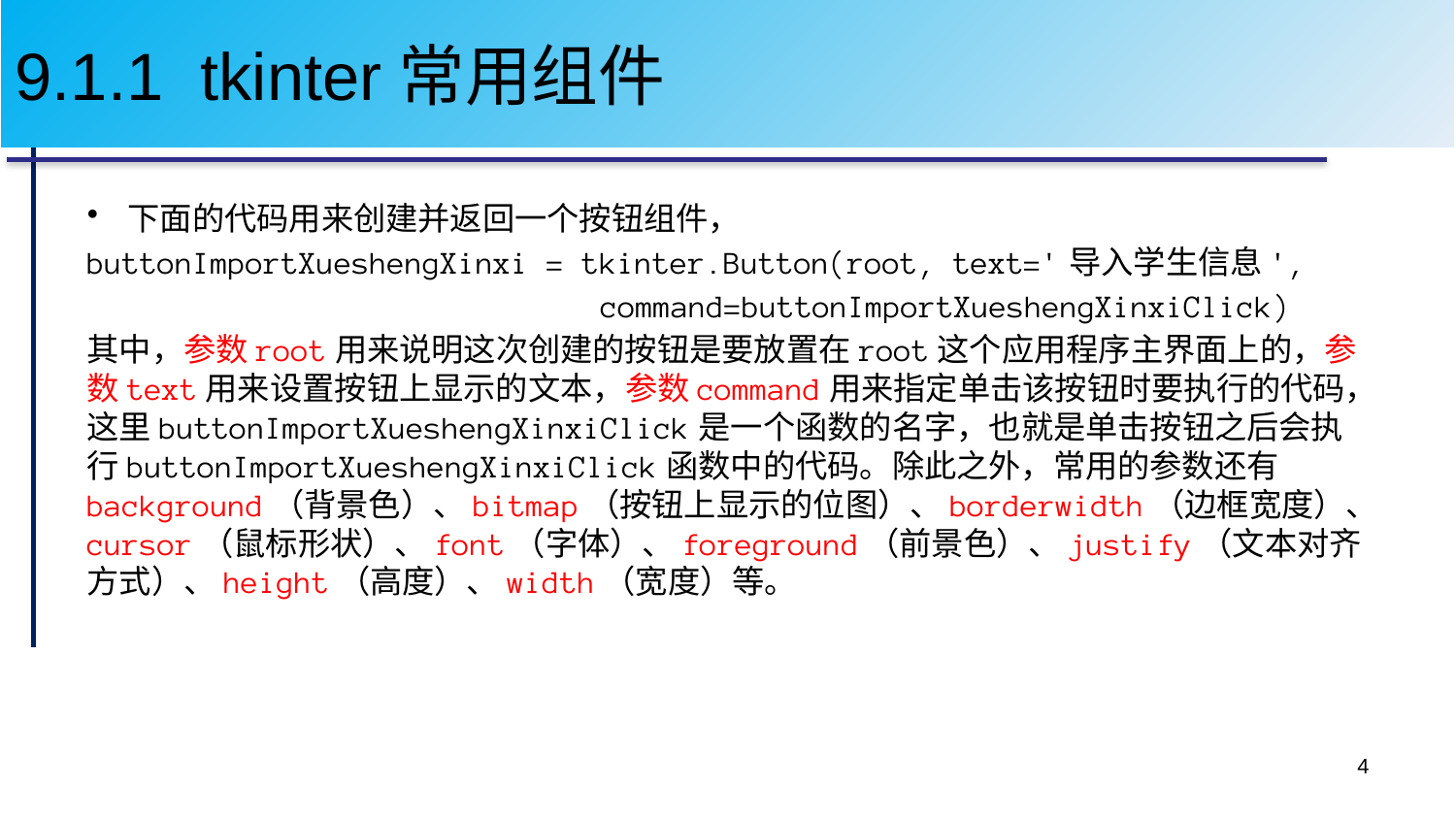

# 9.1.1  tkinter常用组件
下面的代码用来创建并返回一个按钮组件，
buttonImportXueshengXinxi = tkinter.Button(root, text='导入学生信息',
                             command=buttonImportXueshengXinxiClick)
其中，参数root用来说明这次创建的按钮是要放置在root这个应用程序主界面上的，参数text用来设置按钮上显示的文本，参数command用来指定单击该按钮时要执行的代码，这里buttonImportXueshengXinxiClick是一个函数的名字，也就是单击按钮之后会执行buttonImportXueshengXinxiClick函数中的代码。除此之外，常用的参数还有background（背景色）、bitmap（按钮上显示的位图）、borderwidth（边框宽度）、cursor（鼠标形状）、font（字体）、foreground（前景色）、justify（文本对齐方式）、height（高度）、width（宽度）等。

4